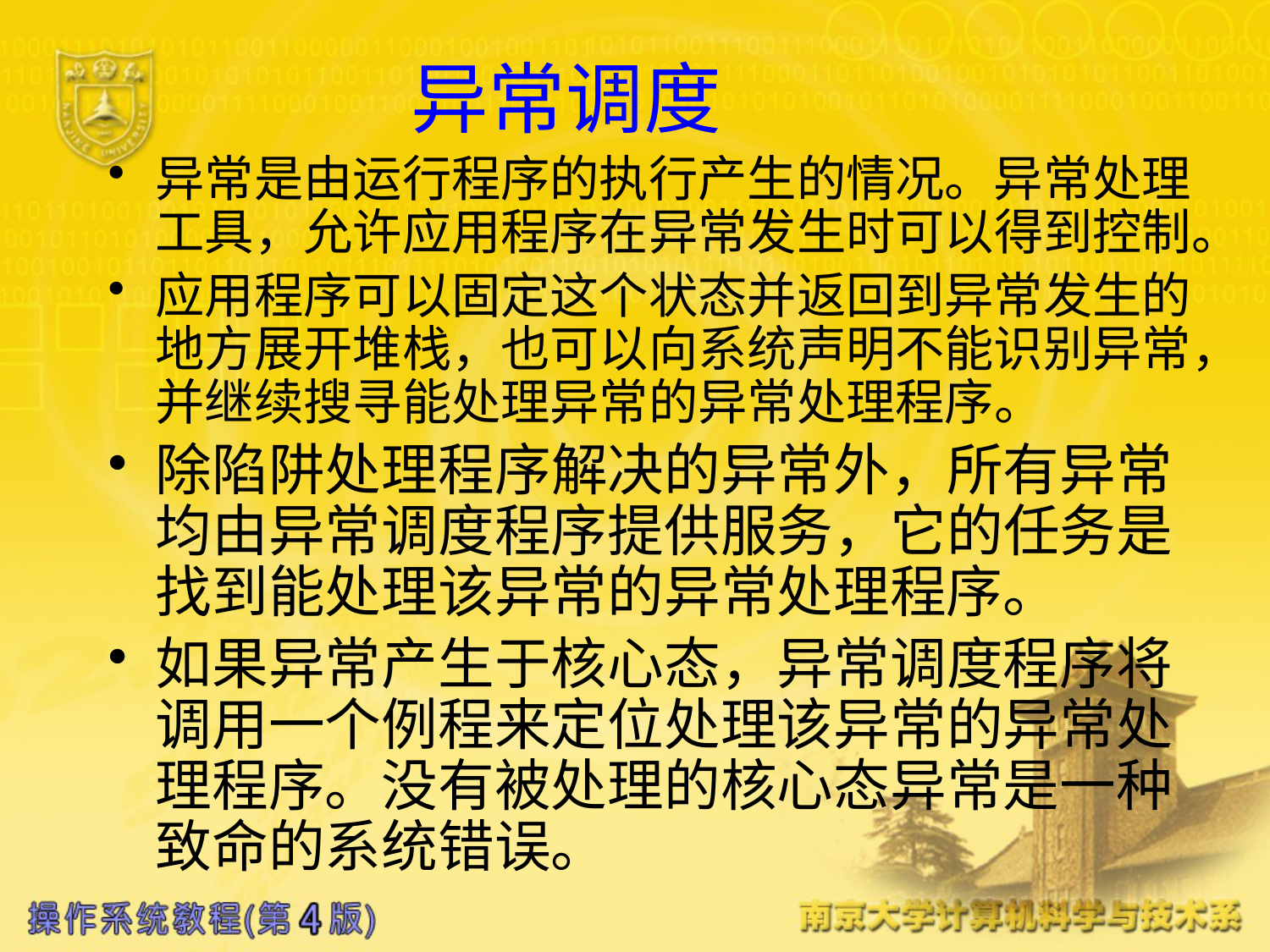

# 异常调度
异常是由运行程序的执行产生的情况。异常处理工具，允许应用程序在异常发生时可以得到控制。
应用程序可以固定这个状态并返回到异常发生的地方展开堆栈，也可以向系统声明不能识别异常，并继续搜寻能处理异常的异常处理程序。
除陷阱处理程序解决的异常外，所有异常均由异常调度程序提供服务，它的任务是找到能处理该异常的异常处理程序。
如果异常产生于核心态，异常调度程序将调用一个例程来定位处理该异常的异常处理程序。没有被处理的核心态异常是一种致命的系统错误。